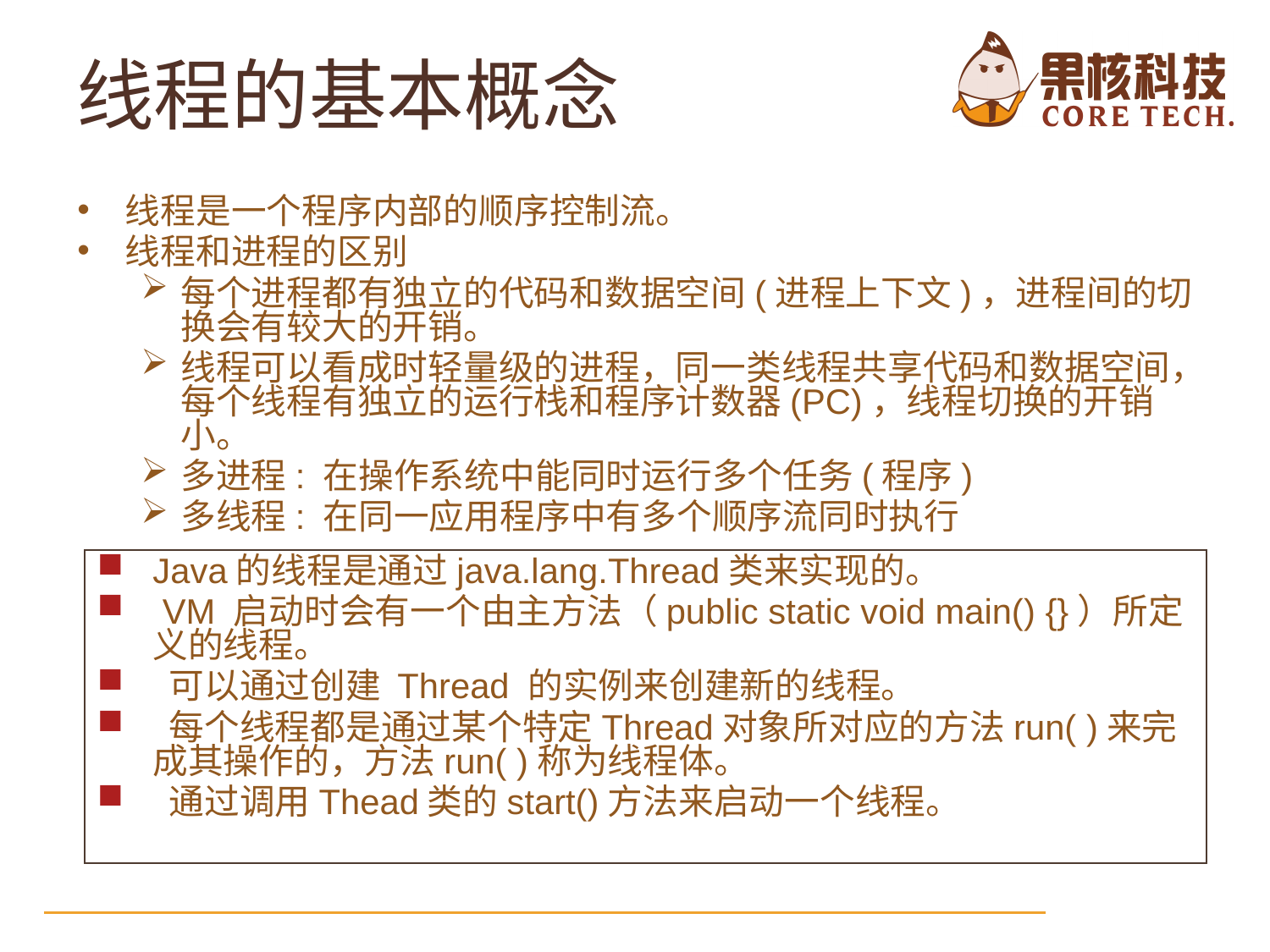

# 线程的基本概念
线程是一个程序内部的顺序控制流。
线程和进程的区别
每个进程都有独立的代码和数据空间(进程上下文)，进程间的切换会有较大的开销。
线程可以看成时轻量级的进程，同一类线程共享代码和数据空间，每个线程有独立的运行栈和程序计数器(PC)，线程切换的开销小。
多进程: 在操作系统中能同时运行多个任务(程序)
多线程: 在同一应用程序中有多个顺序流同时执行
Java的线程是通过java.lang.Thread类来实现的。
 VM 启动时会有一个由主方法（public static void main() {}）所定义的线程。
 可以通过创建 Thread 的实例来创建新的线程。
 每个线程都是通过某个特定Thread对象所对应的方法run( )来完成其操作的，方法run( )称为线程体。
 通过调用Thead类的start()方法来启动一个线程。